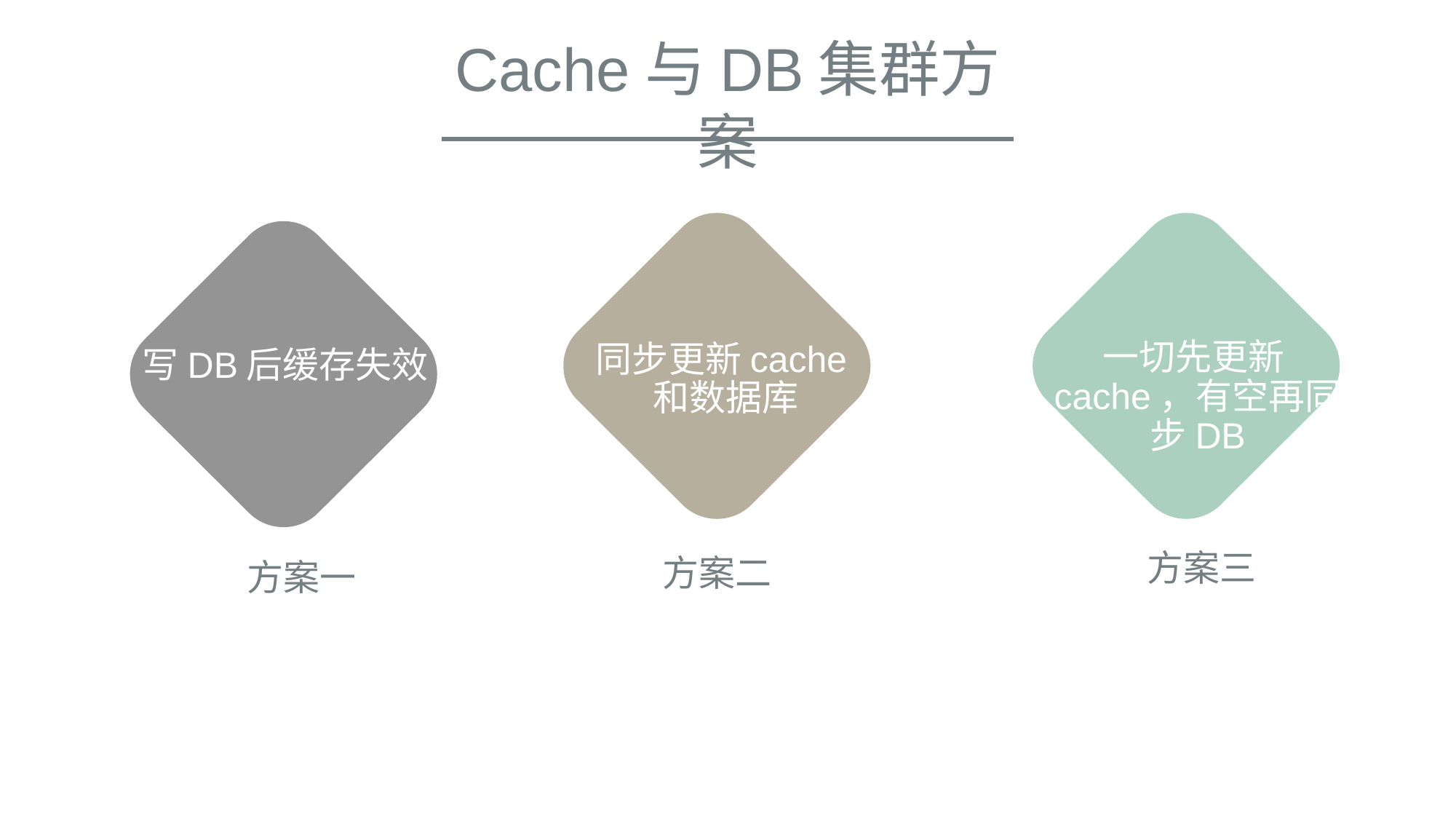

Cache与DB集群方案

一切先更新cache，有空再同步DB
同步更新cache和数据库
写DB后缓存失效
方案三
方案二
方案一